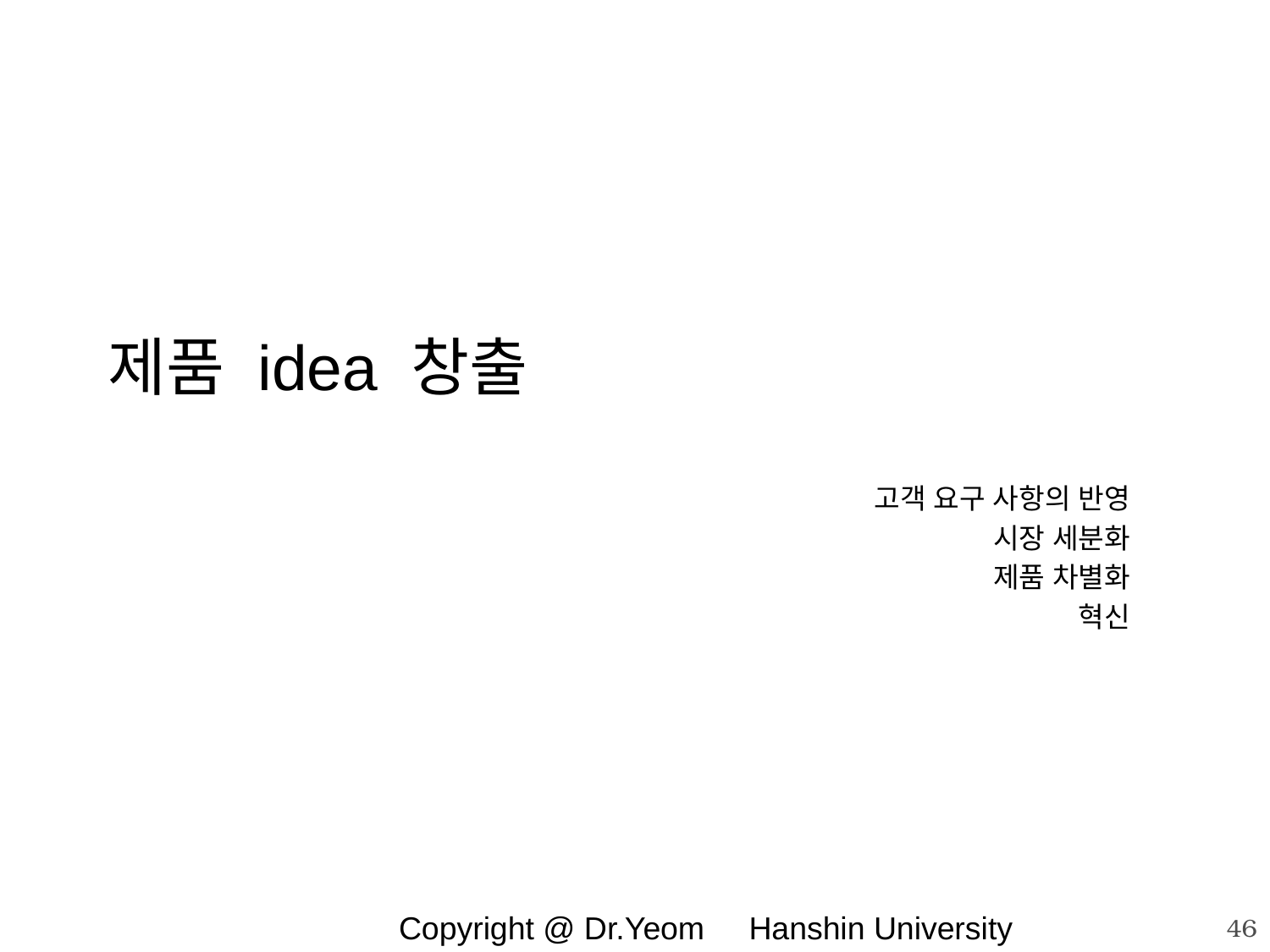

# 제품 idea 창출
고객 요구 사항의 반영
시장 세분화
제품 차별화
혁신
46